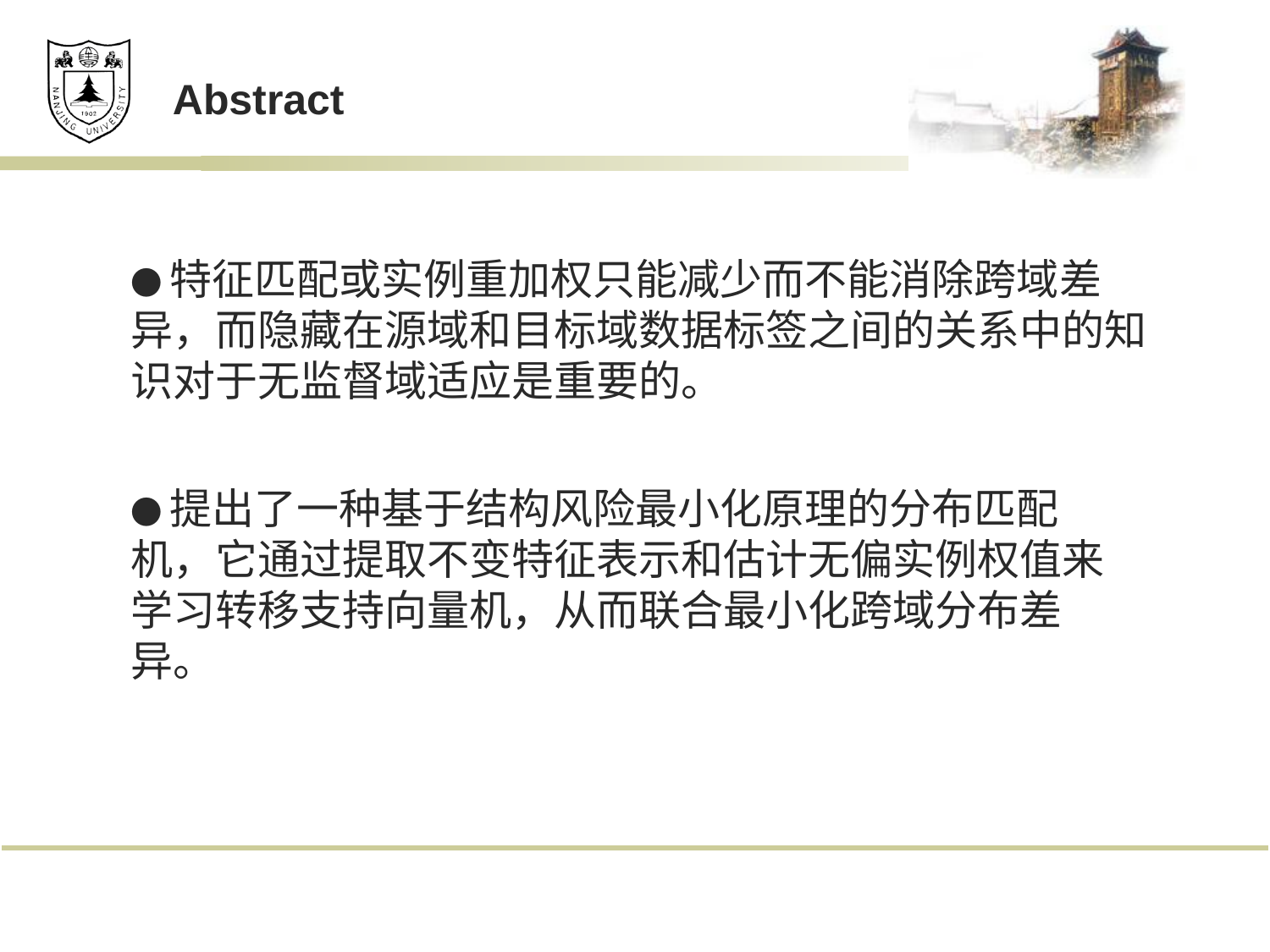

Abstract

●特征匹配或实例重加权只能减少而不能消除跨域差异，而隐藏在源域和目标域数据标签之间的关系中的知识对于无监督域适应是重要的。

●提出了一种基于结构风险最小化原理的分布匹配机，它通过提取不变特征表示和估计无偏实例权值来学习转移支持向量机，从而联合最小化跨域分布差异。